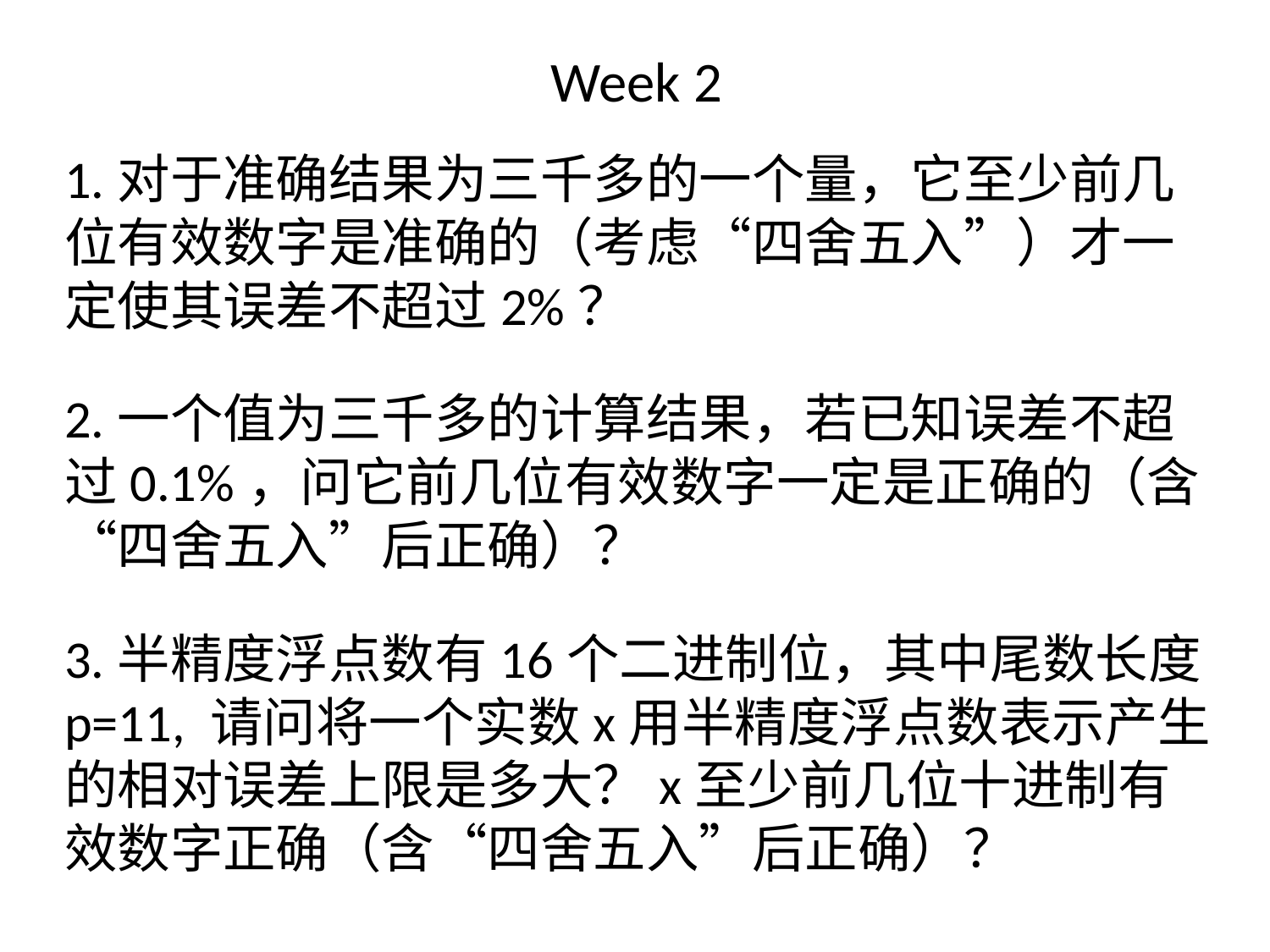

Week 2
1.对于准确结果为三千多的一个量，它至少前几位有效数字是准确的（考虑“四舍五入”）才一定使其误差不超过2%？

2.一个值为三千多的计算结果，若已知误差不超过0.1%，问它前几位有效数字一定是正确的（含“四舍五入”后正确）？

3.半精度浮点数有16个二进制位，其中尾数长度p=11, 请问将一个实数x用半精度浮点数表示产生的相对误差上限是多大？x至少前几位十进制有效数字正确（含“四舍五入”后正确）？